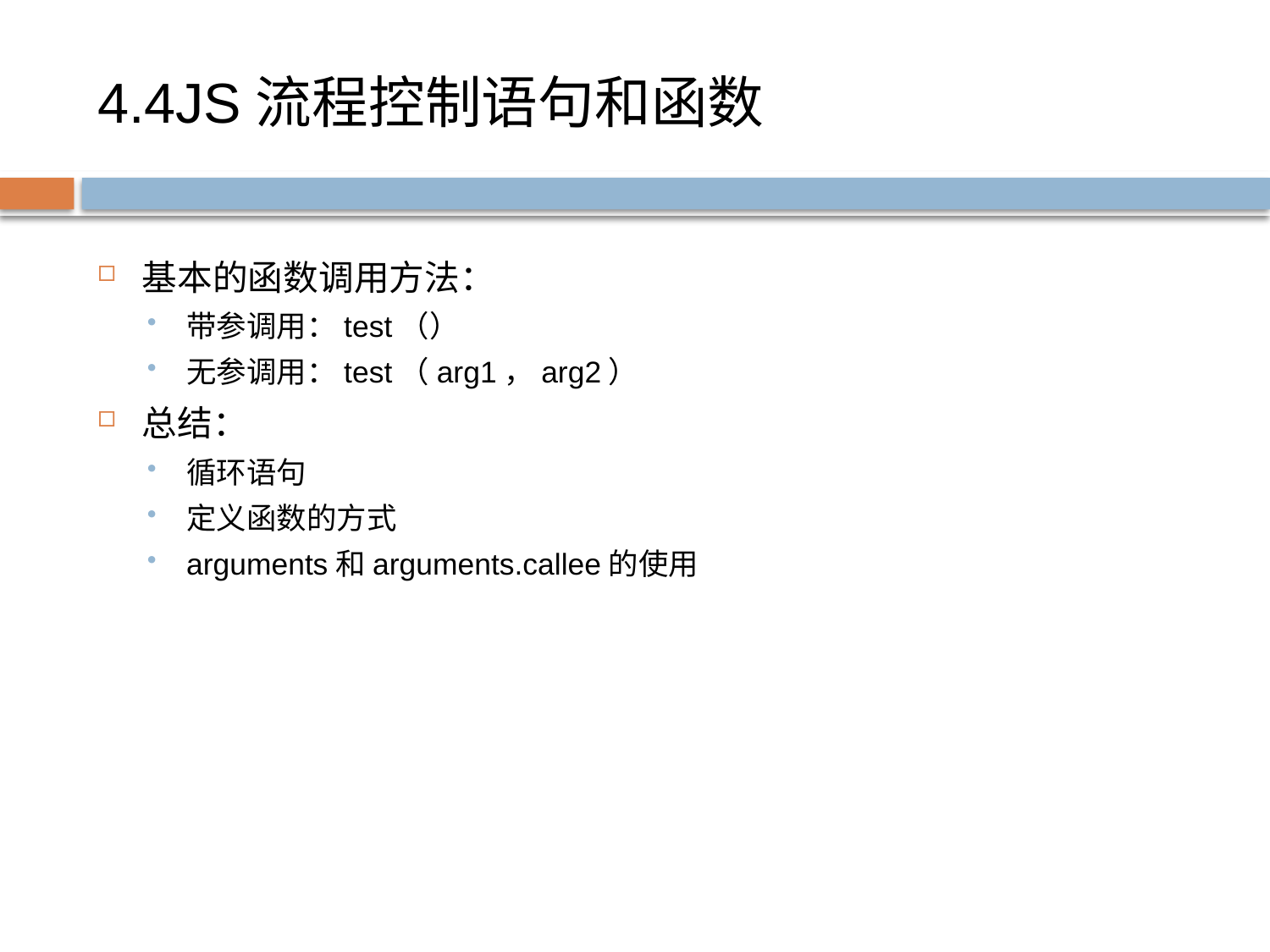

# 4.4JS流程控制语句和函数
基本的函数调用方法：
带参调用：test（）
无参调用：test（arg1，arg2）
总结：
循环语句
定义函数的方式
arguments和arguments.callee的使用